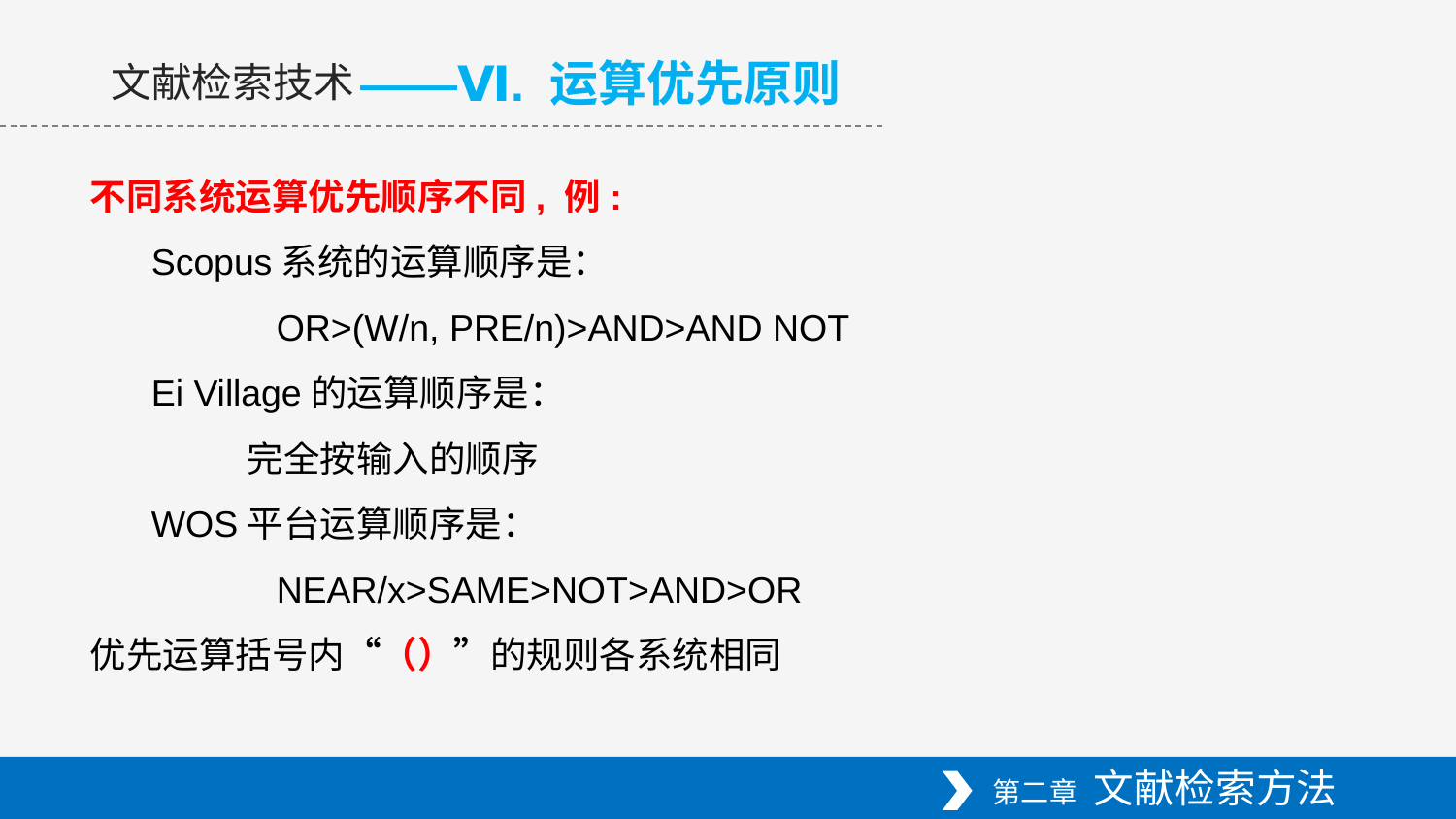

——Ⅵ. 运算优先原则
文献检索技术
不同系统运算优先顺序不同, 例:
      Scopus系统的运算顺序是：
	    OR>(W/n, PRE/n)>AND>AND NOT
      Ei Village的运算顺序是：
                  完全按输入的顺序
      WOS平台运算顺序是：
	    NEAR/x>SAME>NOT>AND>OR
优先运算括号内“（）”的规则各系统相同